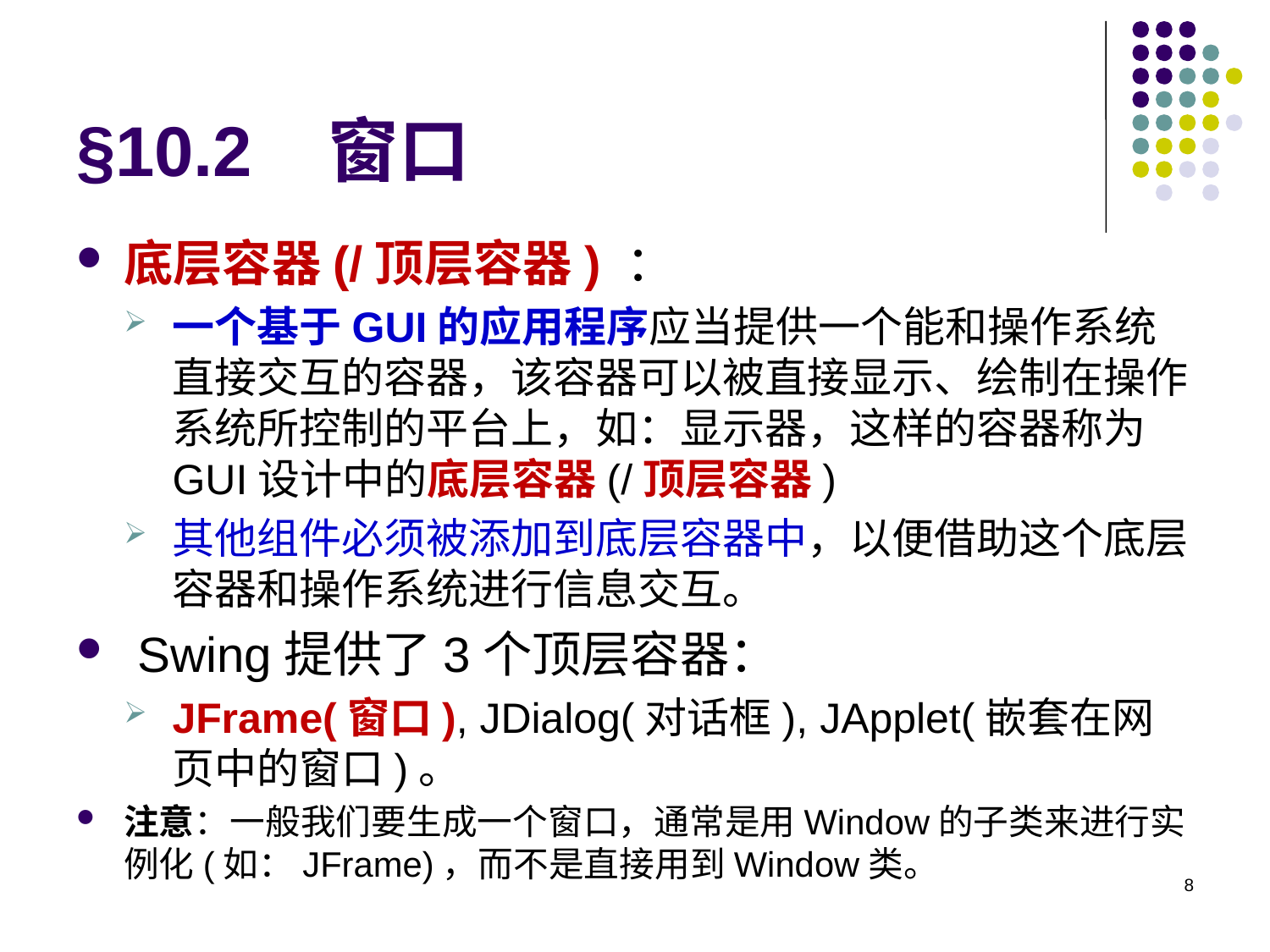

# §10.2   窗口
底层容器(/顶层容器) ：
一个基于GUI的应用程序应当提供一个能和操作系统直接交互的容器，该容器可以被直接显示、绘制在操作系统所控制的平台上，如：显示器，这样的容器称为GUI设计中的底层容器(/顶层容器)
其他组件必须被添加到底层容器中，以便借助这个底层容器和操作系统进行信息交互。
 Swing提供了3个顶层容器：
JFrame(窗口), JDialog(对话框), JApplet(嵌套在网页中的窗口)。
注意：一般我们要生成一个窗口，通常是用Window的子类来进行实例化(如：JFrame)，而不是直接用到Window类。

8